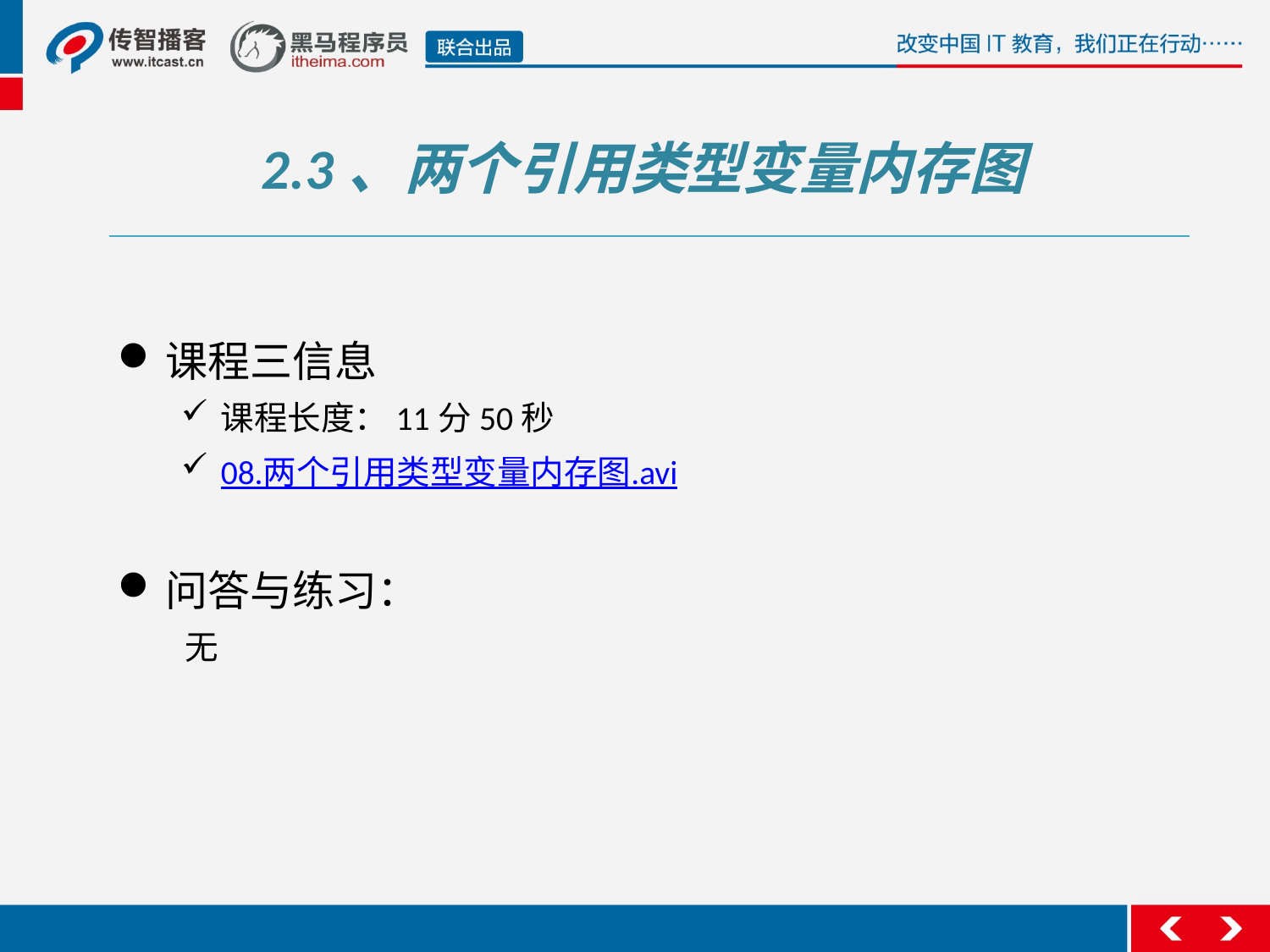

2.3、两个引用类型变量内存图

课程三信息
课程长度：11分50秒
08.两个引用类型变量内存图.avi

问答与练习：
        无